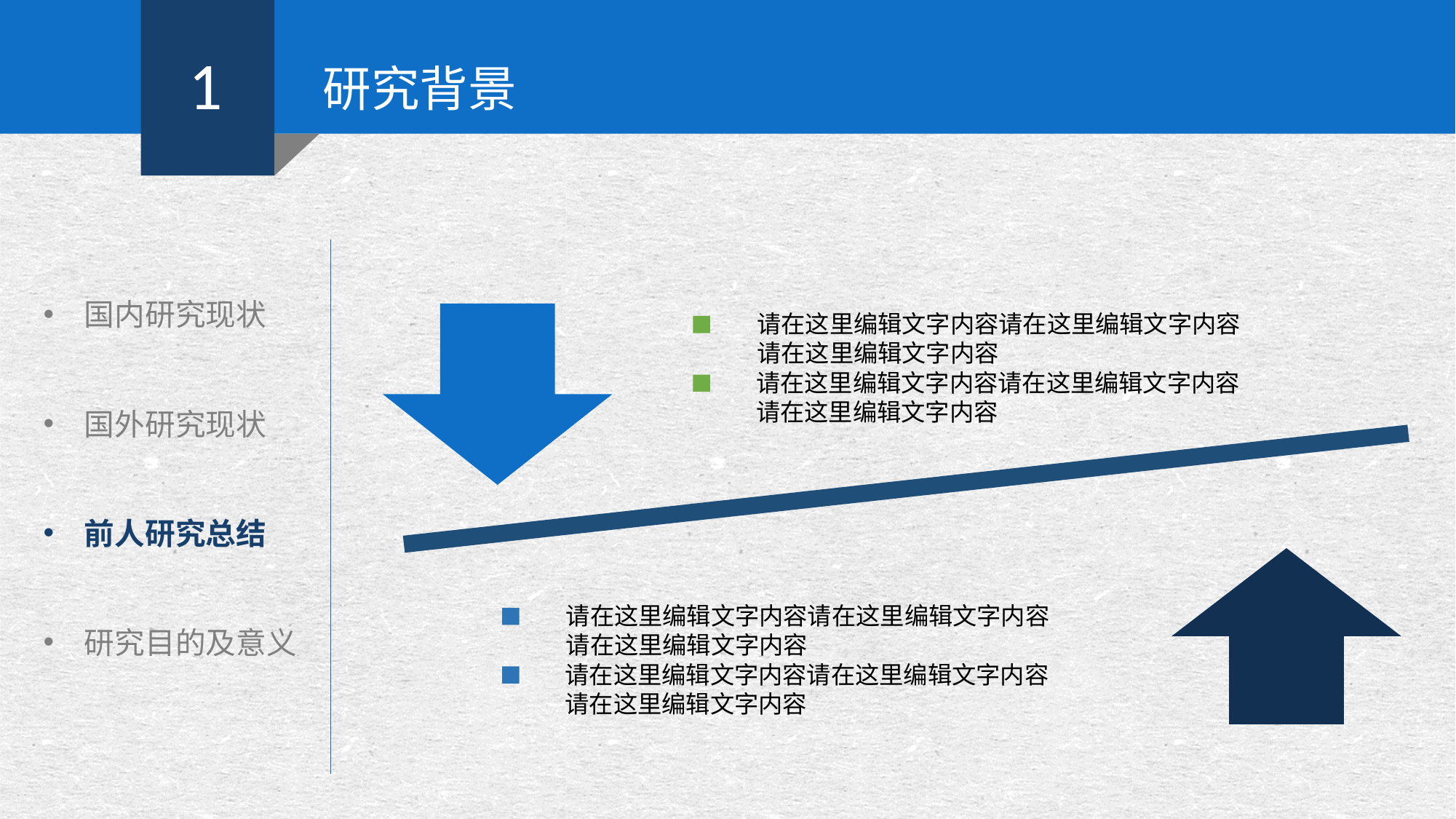

1
研究背景

国内研究现状
国外研究现状
前人研究总结
研究目的及意义

请在这里编辑文字内容请在这里编辑文字内容
请在这里编辑文字内容

请在这里编辑文字内容请在这里编辑文字内容
请在这里编辑文字内容

请在这里编辑文字内容请在这里编辑文字内容
请在这里编辑文字内容

请在这里编辑文字内容请在这里编辑文字内容
请在这里编辑文字内容